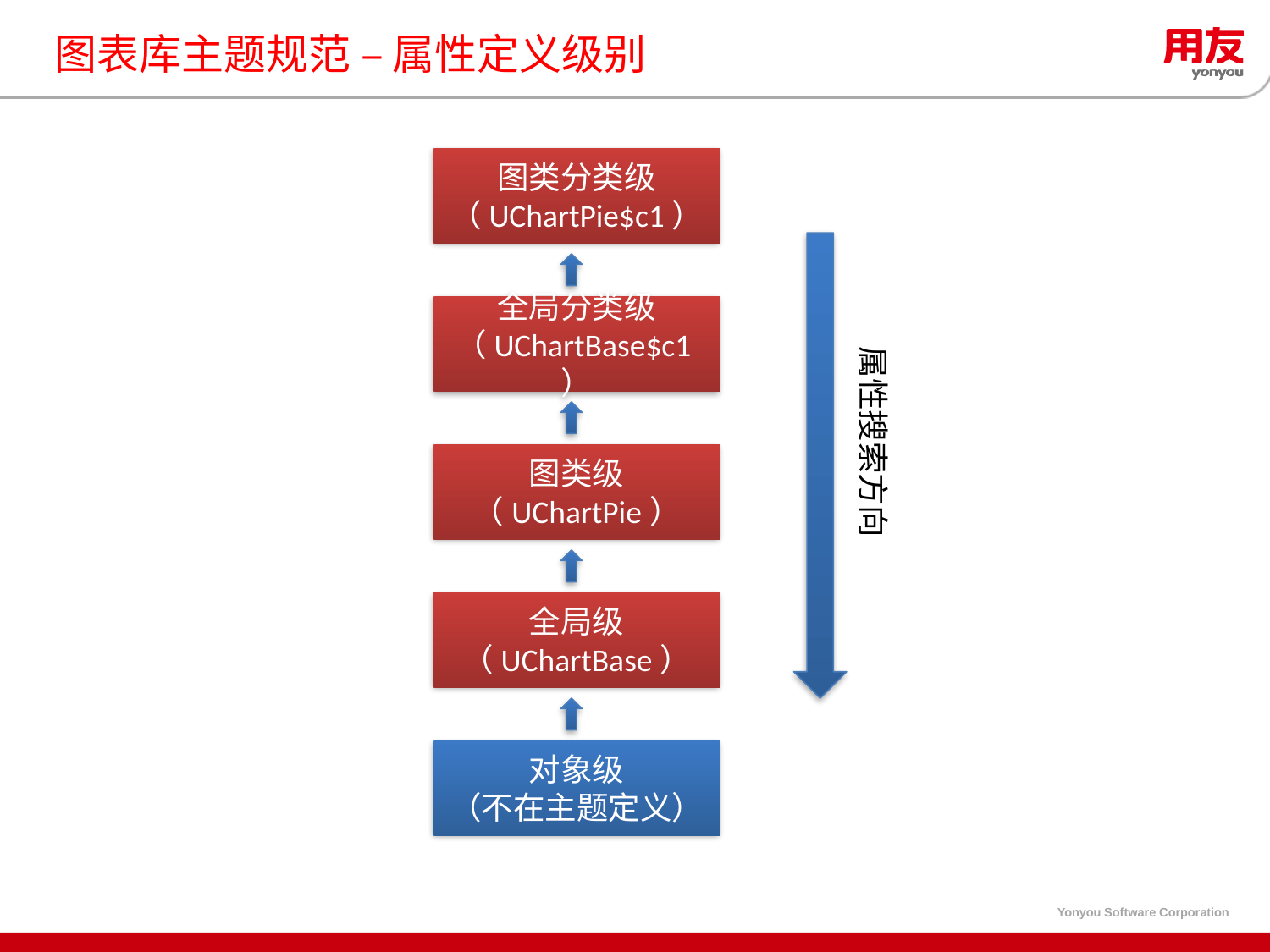

# 图表库主题规范 – 属性定义级别
图类分类级
（UChartPie$c1）

全局分类级
（UChartBase$c1）
属性搜索方向

图类级
（UChartPie）

全局级
（UChartBase）

对象级
（不在主题定义）